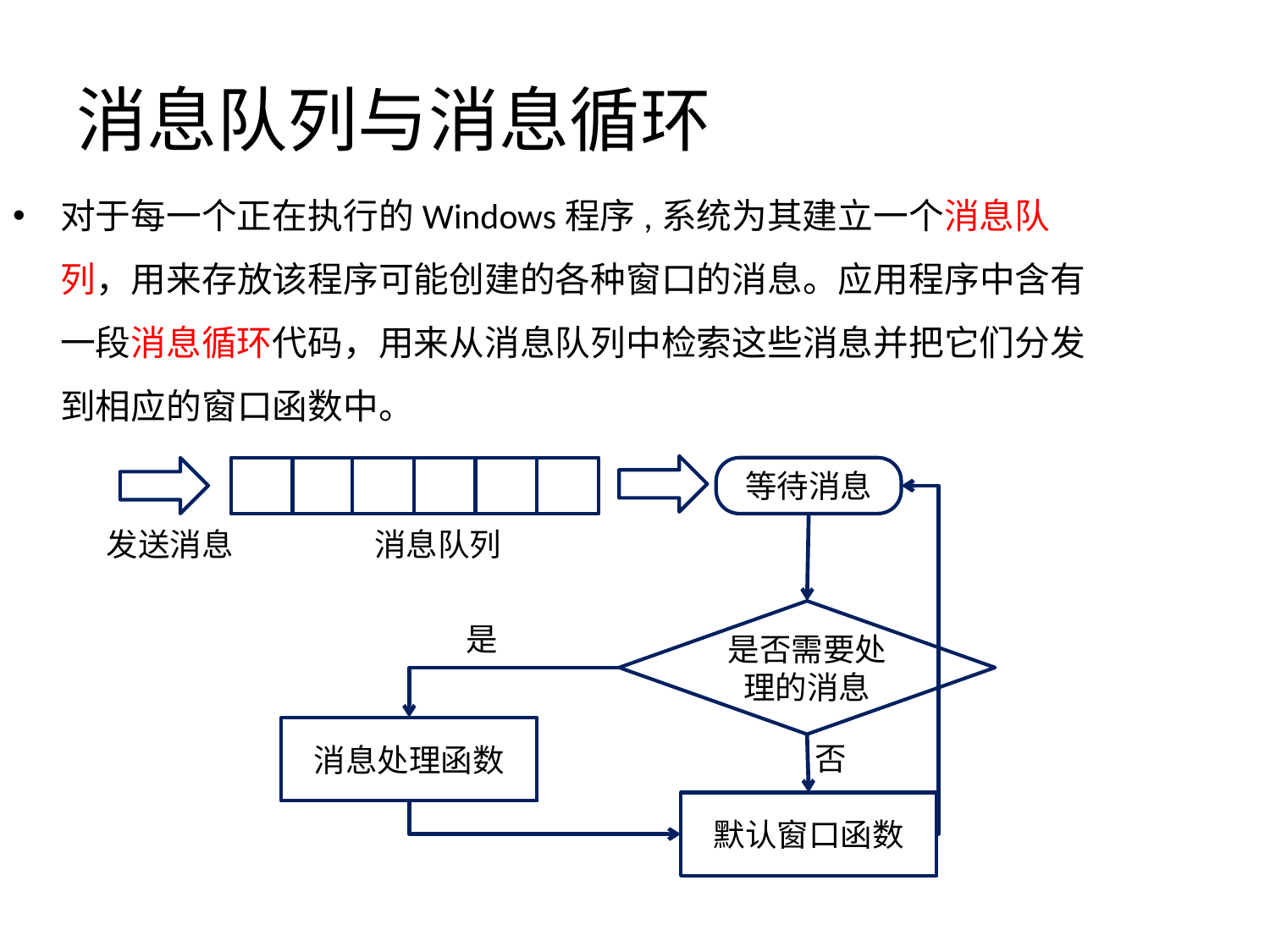

# 消息队列与消息循环
对于每一个正在执行的Windows程序,系统为其建立一个消息队列，用来存放该程序可能创建的各种窗口的消息。应用程序中含有一段消息循环代码，用来从消息队列中检索这些消息并把它们分发到相应的窗口函数中。

等待消息
消息队列
发送消息
是否需要处理的消息
是
消息处理函数
否
默认窗口函数
12